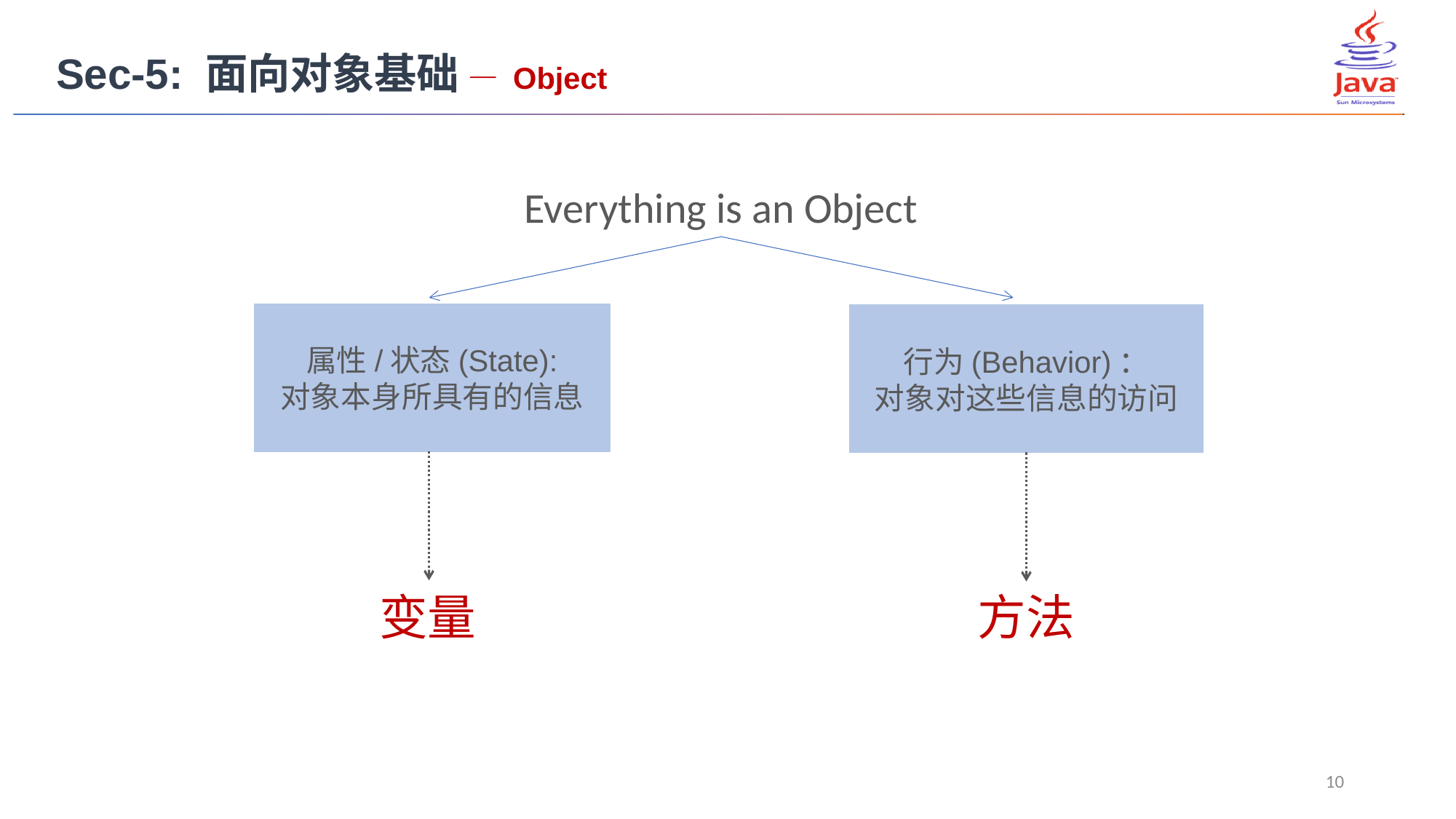

Sec-5: 面向对象基础 — Object
Everything is an Object
属性/状态(State):
对象本身所具有的信息
行为(Behavior)：
对象对这些信息的访问
变量
方法
10